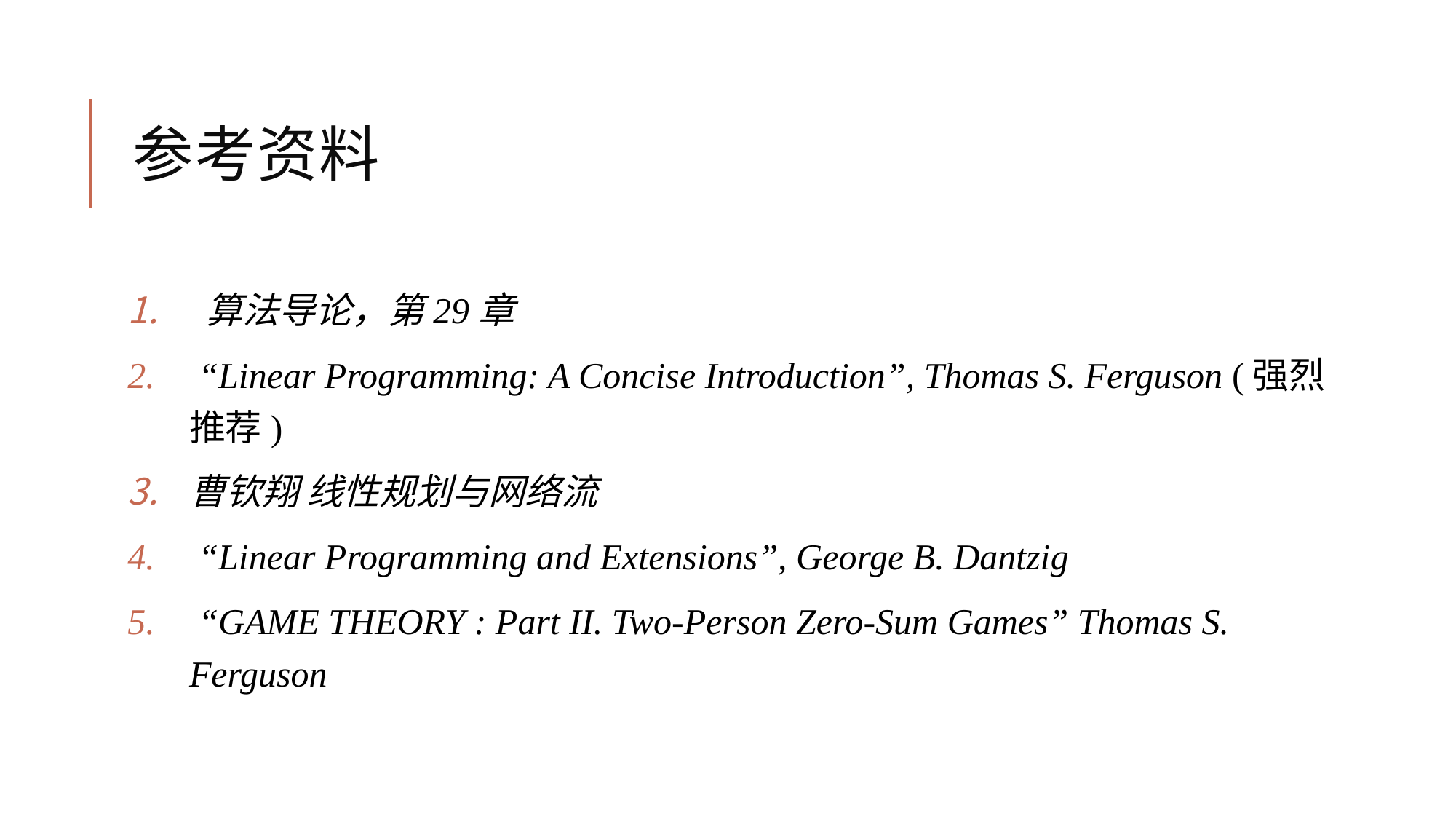

# 参考资料
 算法导论，第29章
 “Linear Programming: A Concise Introduction”, Thomas S. Ferguson (强烈推荐)
曹钦翔 线性规划与网络流
 “Linear Programming and Extensions”, George B. Dantzig
 “GAME THEORY : Part II. Two-Person Zero-Sum Games” Thomas S. Ferguson